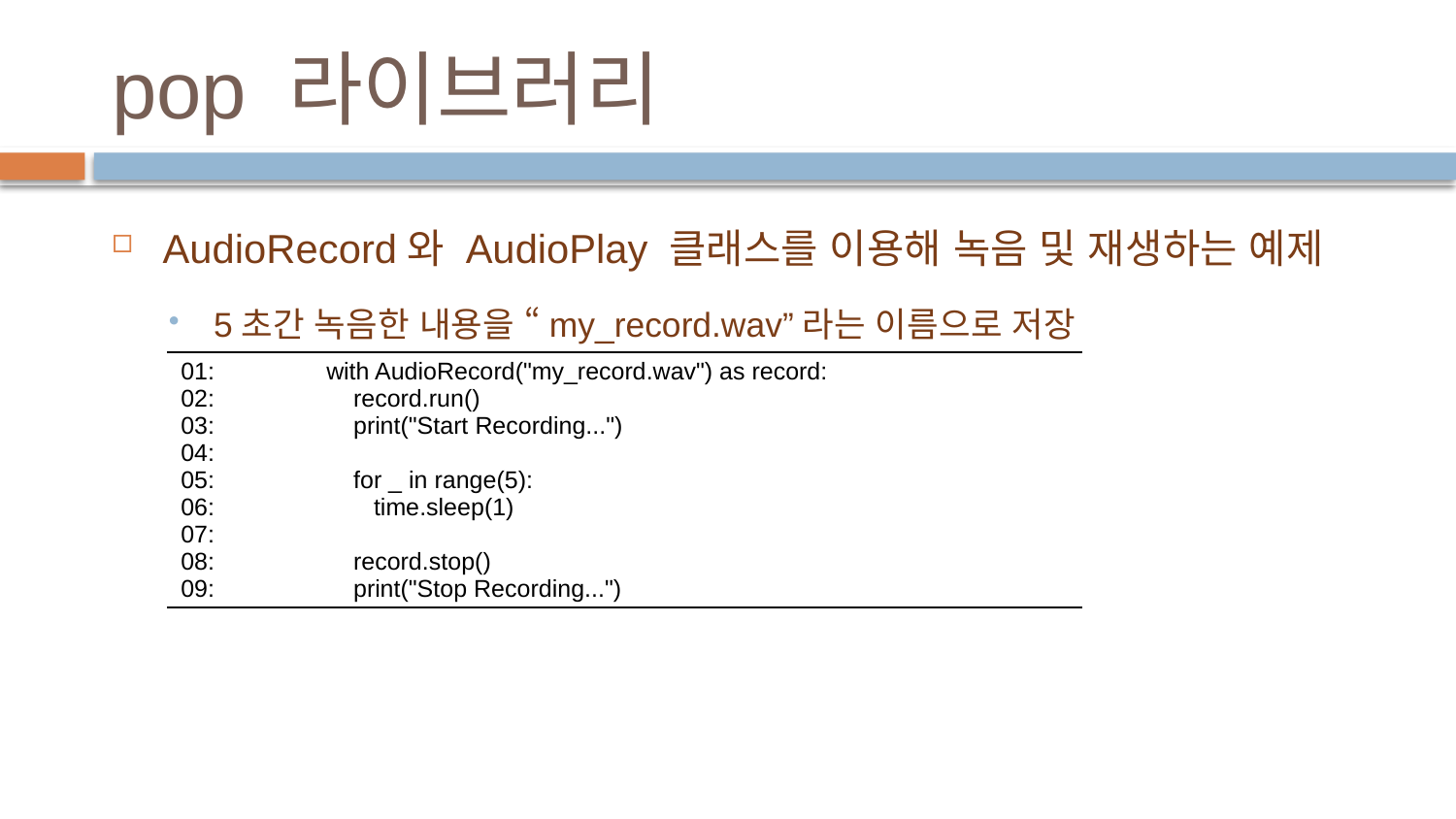

# pop 라이브러리
AudioRecord와 AudioPlay 클래스를 이용해 녹음 및 재생하는 예제
5초간 녹음한 내용을 “my_record.wav”라는 이름으로 저장
| 01: with AudioRecord("my\_record.wav") as record: 02: record.run() 03: print("Start Recording...") 04: 05: for \_ in range(5): 06: time.sleep(1) 07: 08: record.stop() 09: print("Stop Recording...") |
| --- |